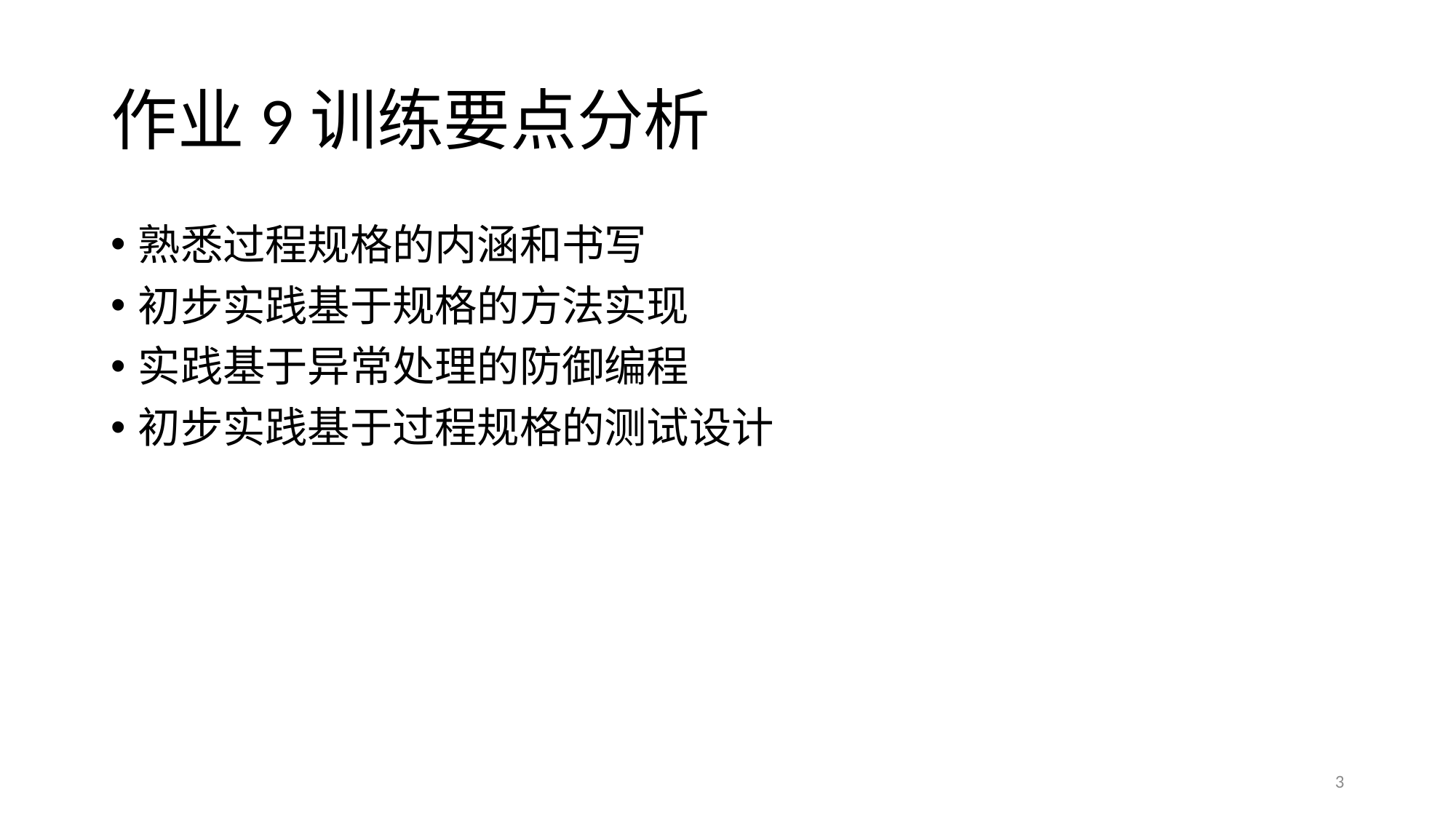

# 作业9训练要点分析
熟悉过程规格的内涵和书写
初步实践基于规格的方法实现
实践基于异常处理的防御编程
初步实践基于过程规格的测试设计
3